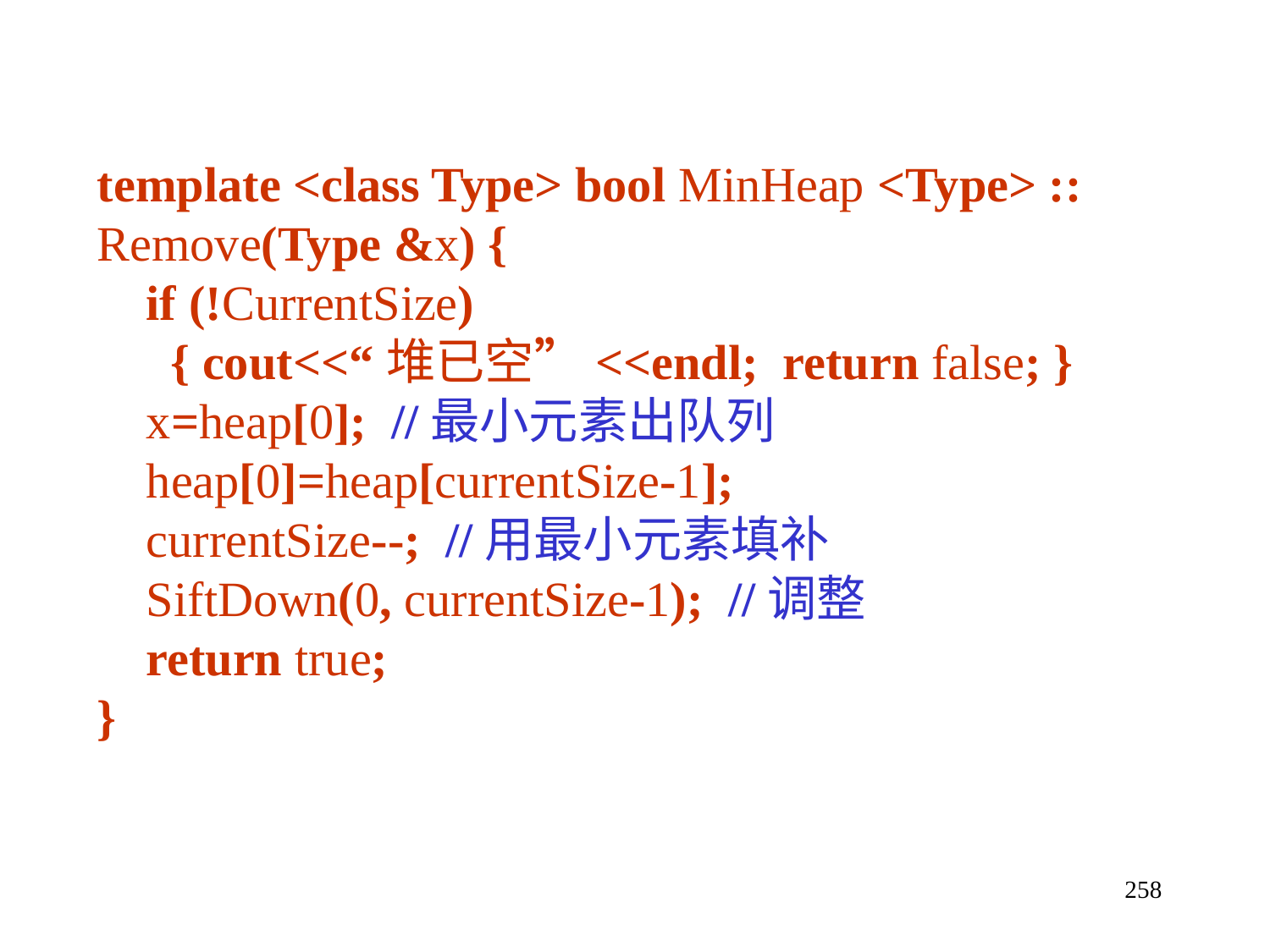

template <class Type> bool MinHeap <Type> ::
Remove(Type &x) {
    if (!CurrentSize)
      { cout<<“堆已空”<<endl;  return false; }
    x=heap[0];  //最小元素出队列
    heap[0]=heap[currentSize-1];
    currentSize--;  //用最小元素填补
    SiftDown(0, currentSize-1);  //调整
    return true;
}
258